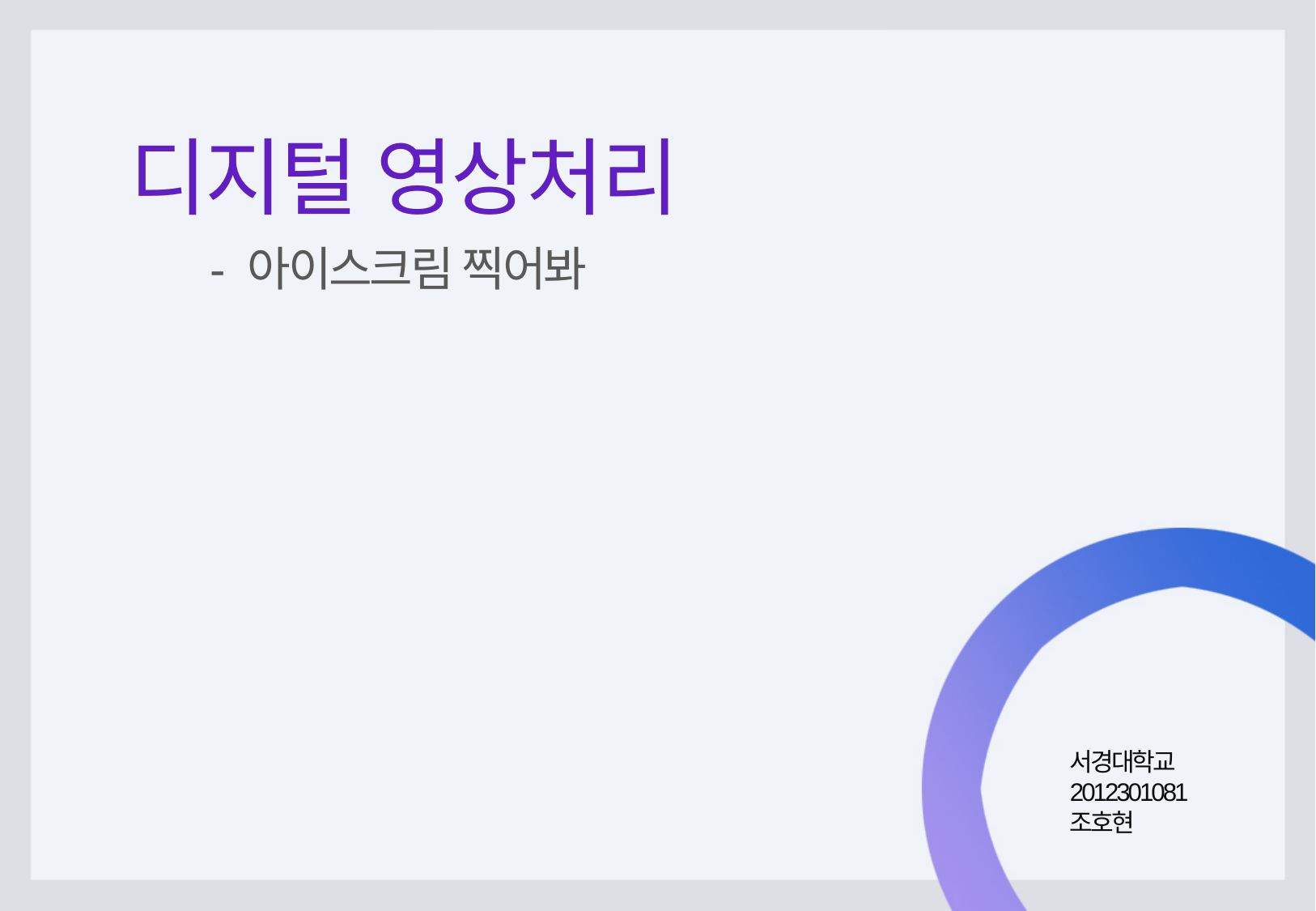

디지털 영상처리
- 아이스크림 찍어봐
서경대학교
2012301081
조호현